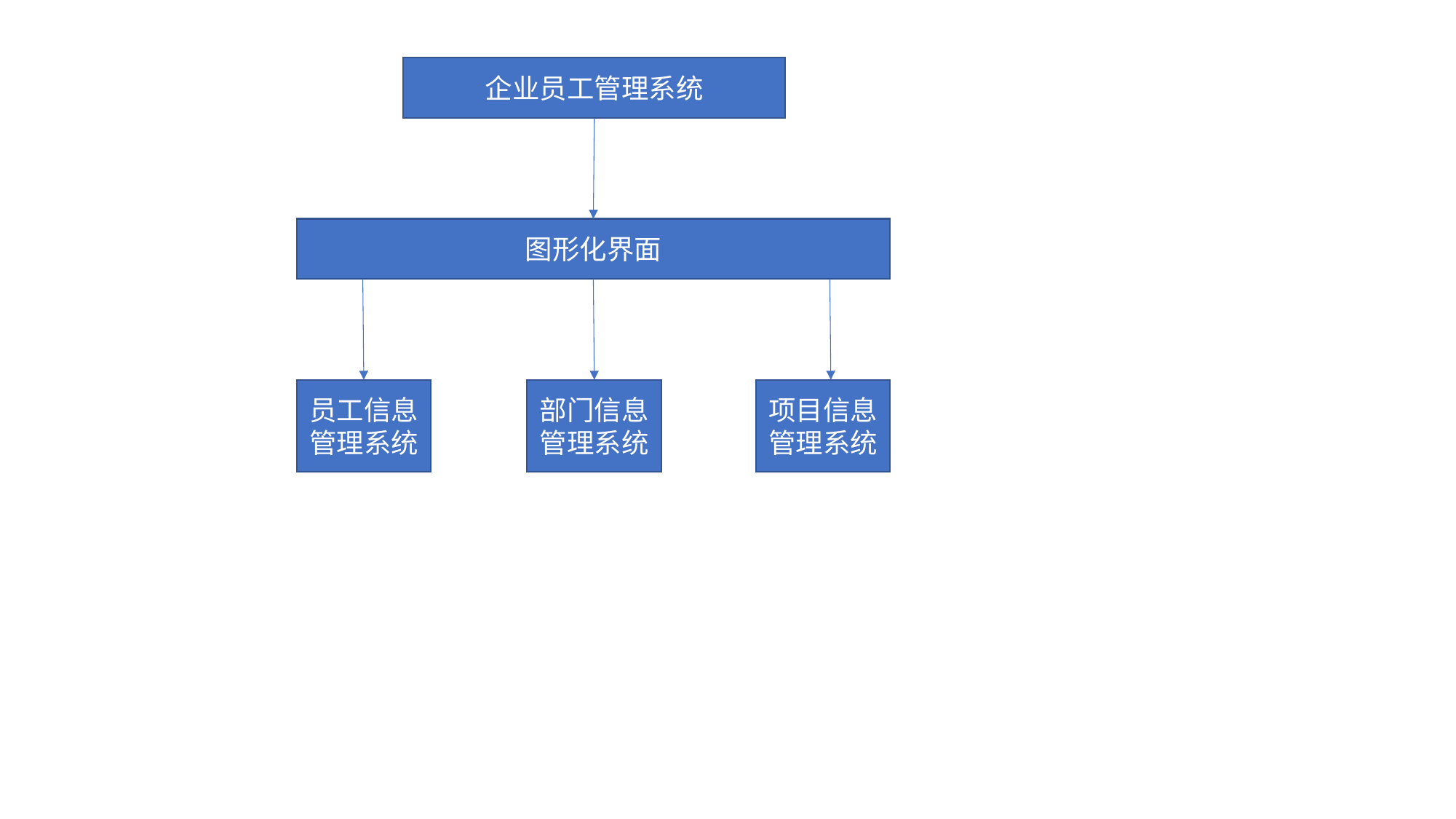

企业员工管理系统
图形化界面
员工信息管理系统
部门信息管理系统
项目信息管理系统